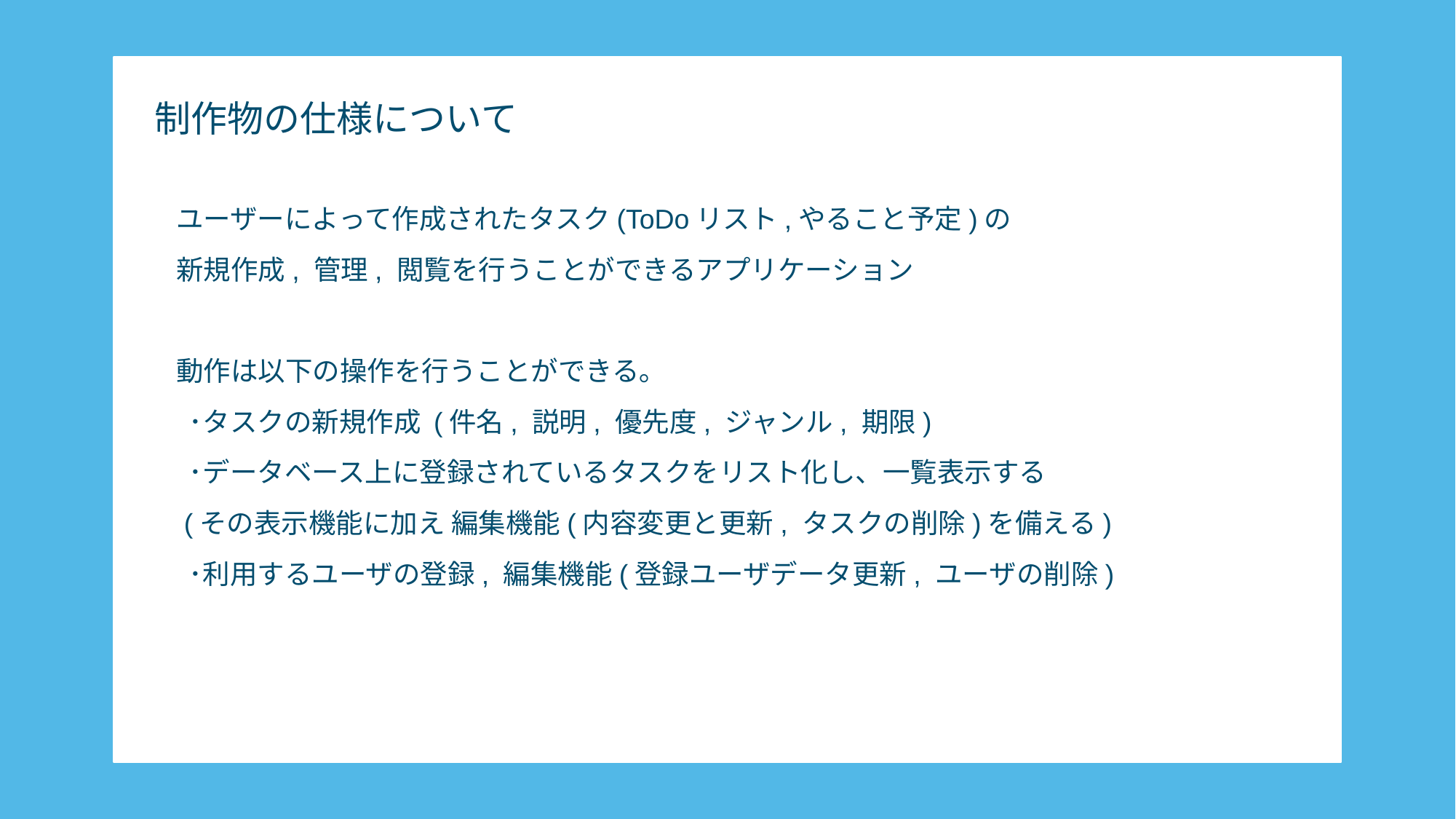

# 制作物の仕様について
ユーザーによって作成されたタスク(ToDoリスト,やること予定)の
新規作成, 管理, 閲覧を行うことができるアプリケーション

動作は以下の操作を行うことができる｡
 ･タスクの新規作成 (件名, 説明, 優先度, ジャンル, 期限)
 ･データベース上に登録されているタスクをリスト化し、一覧表示する
 (その表示機能に加え 編集機能(内容変更と更新, タスクの削除)を備える)
 ･利用するユーザの登録, 編集機能(登録ユーザデータ更新, ユーザの削除)